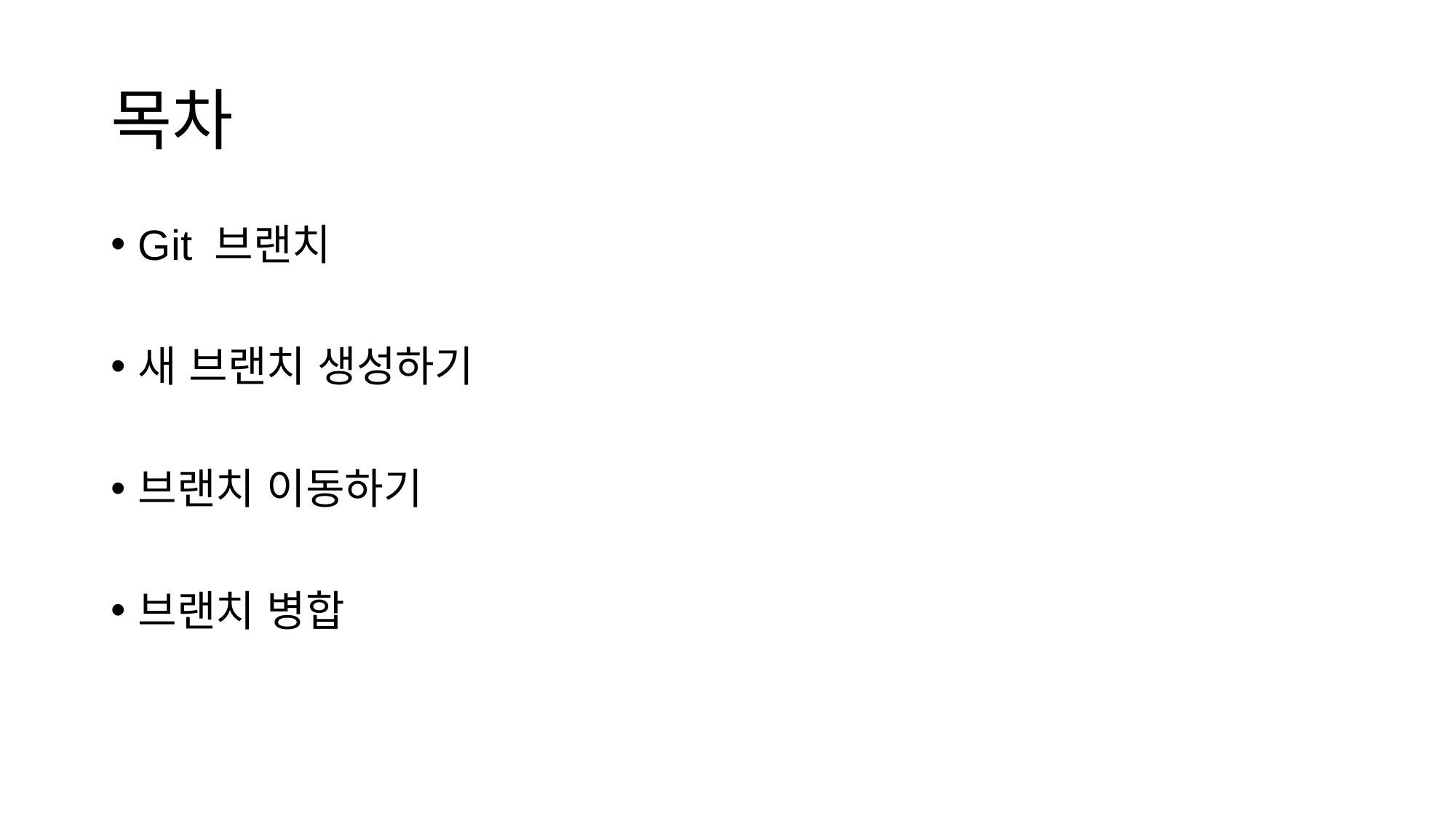

# 목차
Git 브랜치

새 브랜치 생성하기

브랜치 이동하기

브랜치 병합